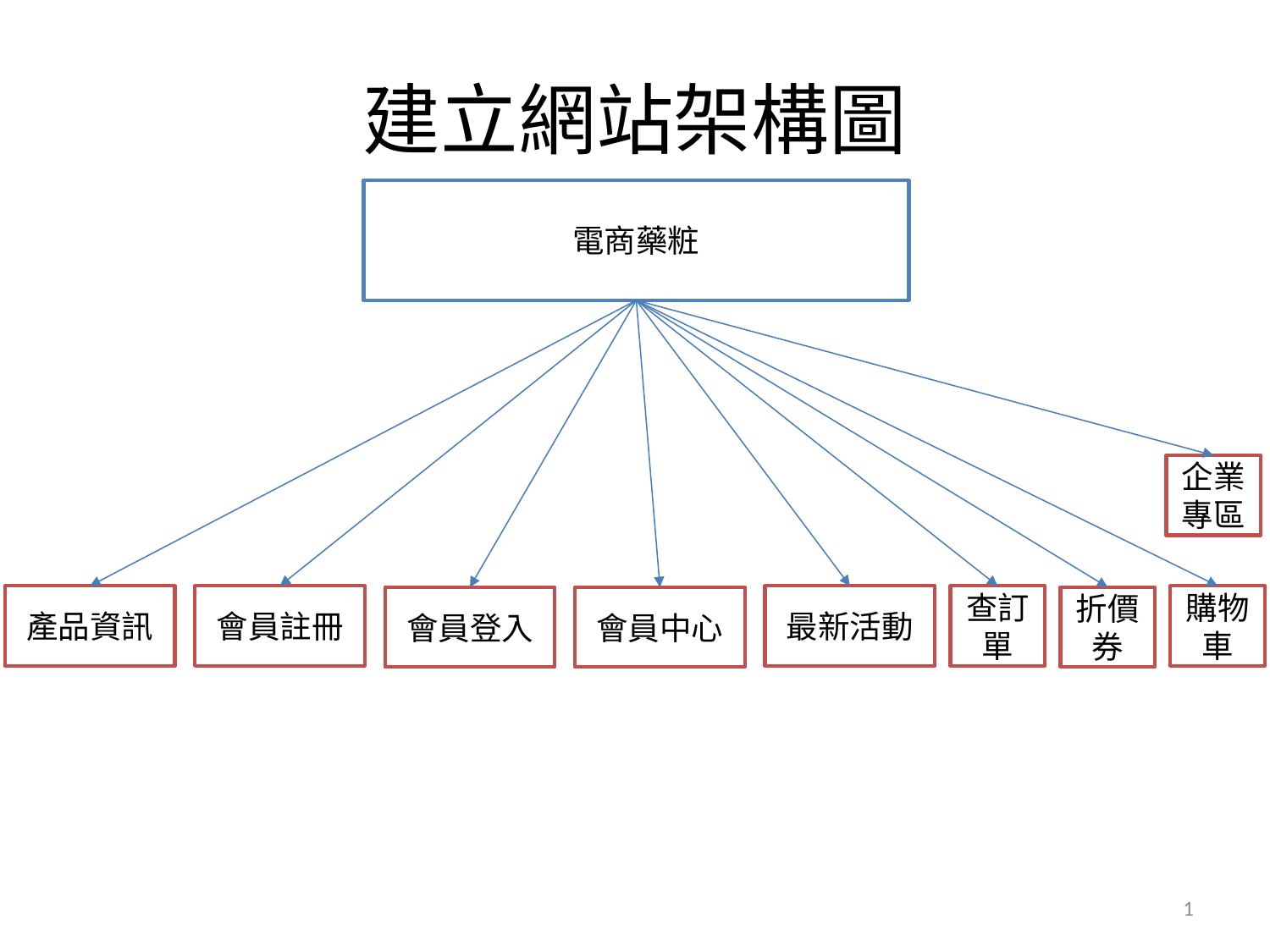

# 建立網站架構圖
電商藥粧
企業專區
產品資訊
會員註冊
最新活動
查訂單
購物車
會員登入
會員中心
折價券
1